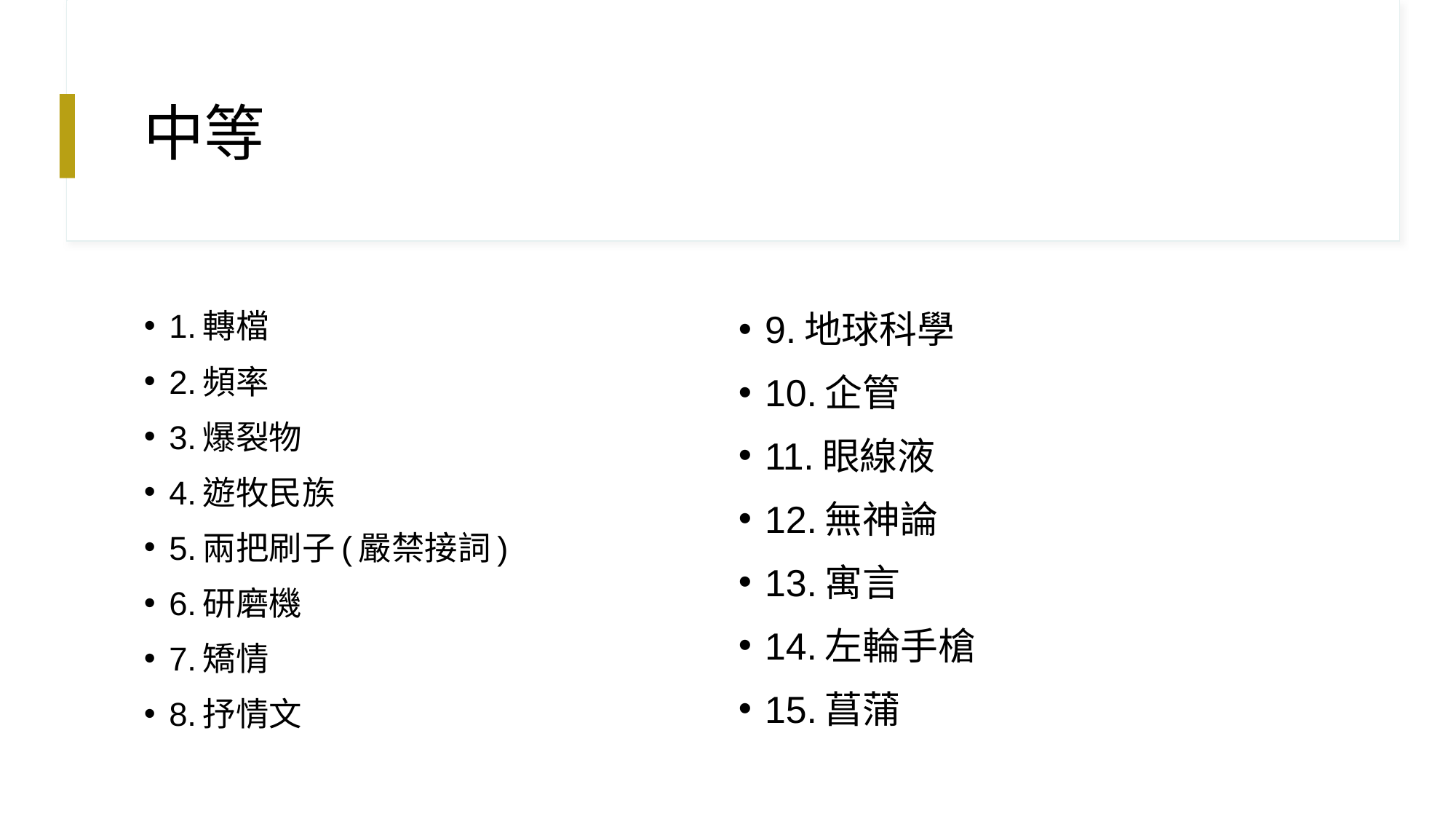

# 中等
1.轉檔
2.頻率
3.爆裂物
4.遊牧民族
5.兩把刷子(嚴禁接詞)
6.研磨機
7.矯情
8.抒情文
9.地球科學
10.企管
11.眼線液
12.無神論
13.寓言
14.左輪手槍
15.菖蒲